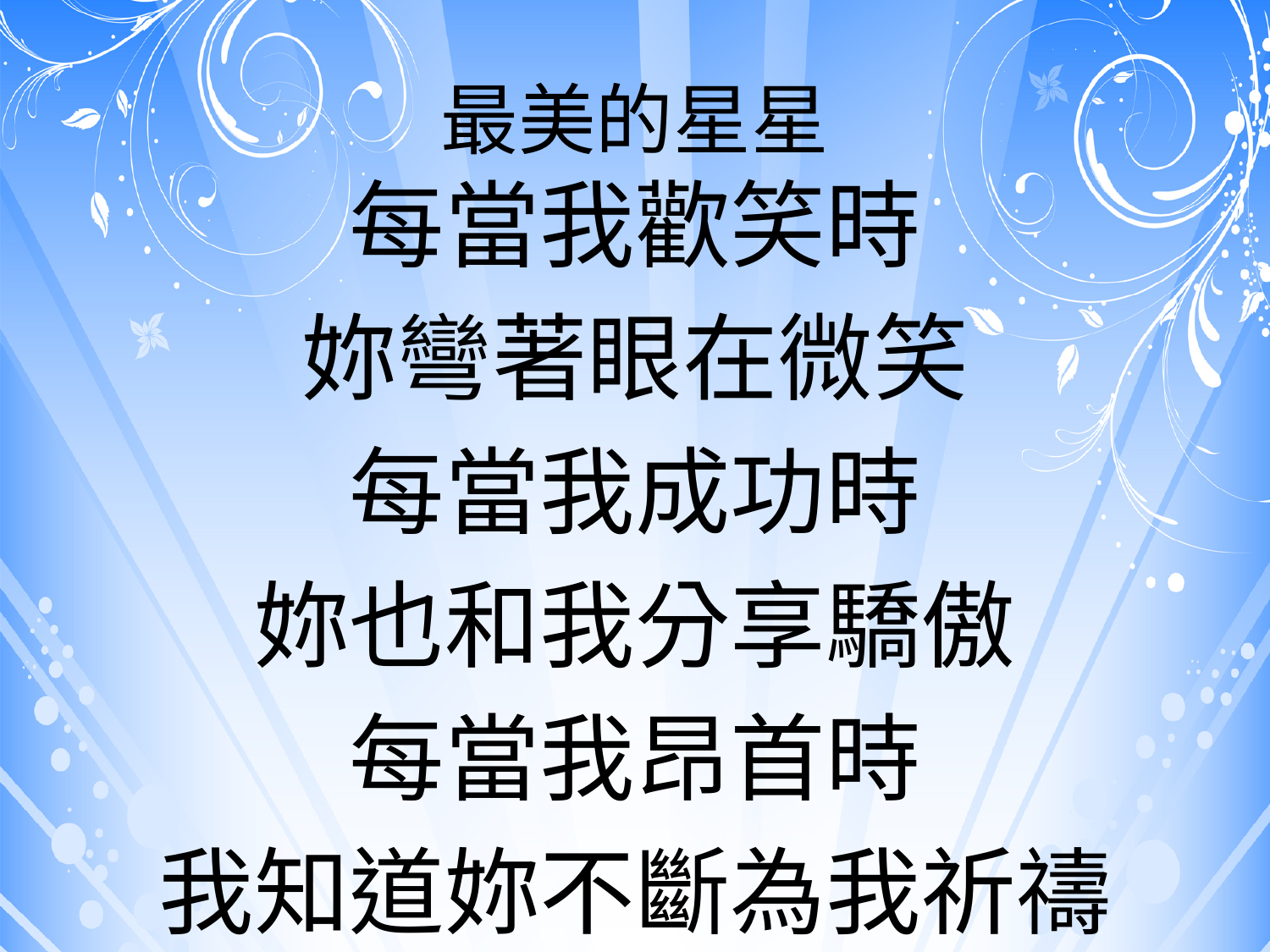

# 最美的星星
每當我歡笑時
妳彎著眼在微笑
每當我成功時
妳也和我分享驕傲
每當我昂首時
我知道妳不斷為我祈禱